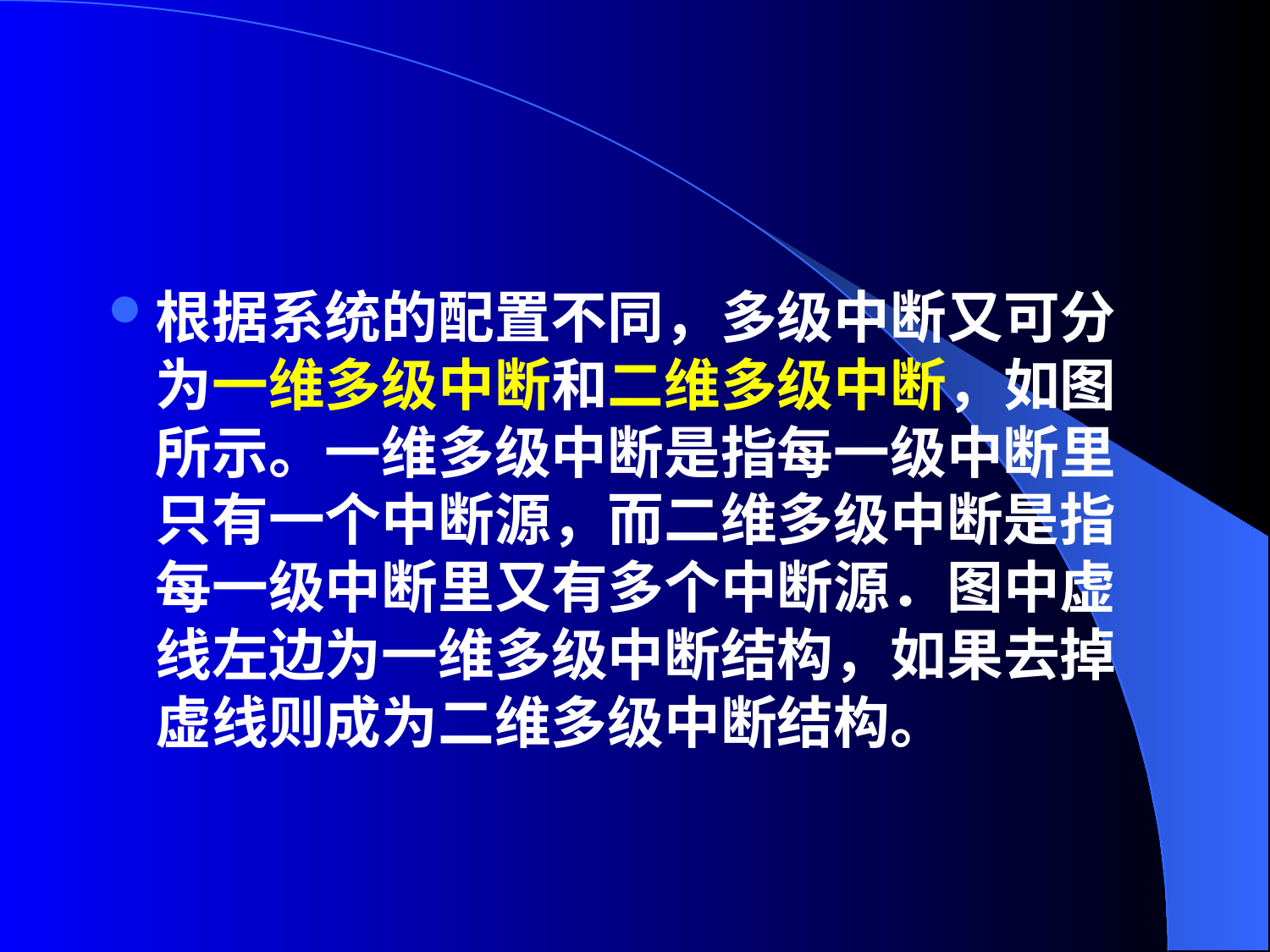

根据系统的配置不同，多级中断又可分为一维多级中断和二维多级中断，如图所示。一维多级中断是指每一级中断里只有一个中断源，而二维多级中断是指每一级中断里又有多个中断源．图中虚线左边为一维多级中断结构，如果去掉虚线则成为二维多级中断结构。